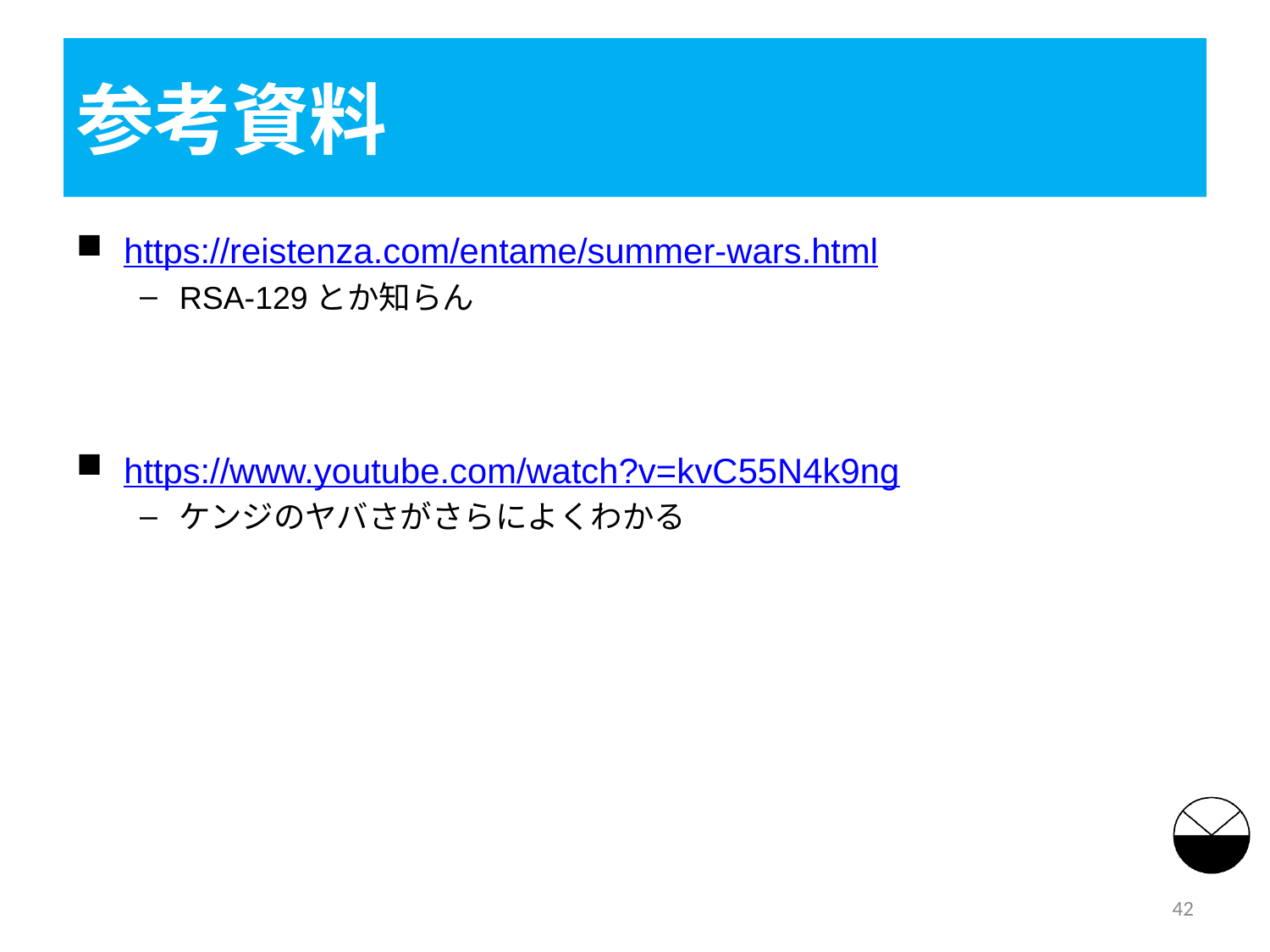

# 参考資料
https://reistenza.com/entame/summer-wars.html
RSA-129とか知らん

https://www.youtube.com/watch?v=kvC55N4k9ng
ケンジのヤバさがさらによくわかる
42